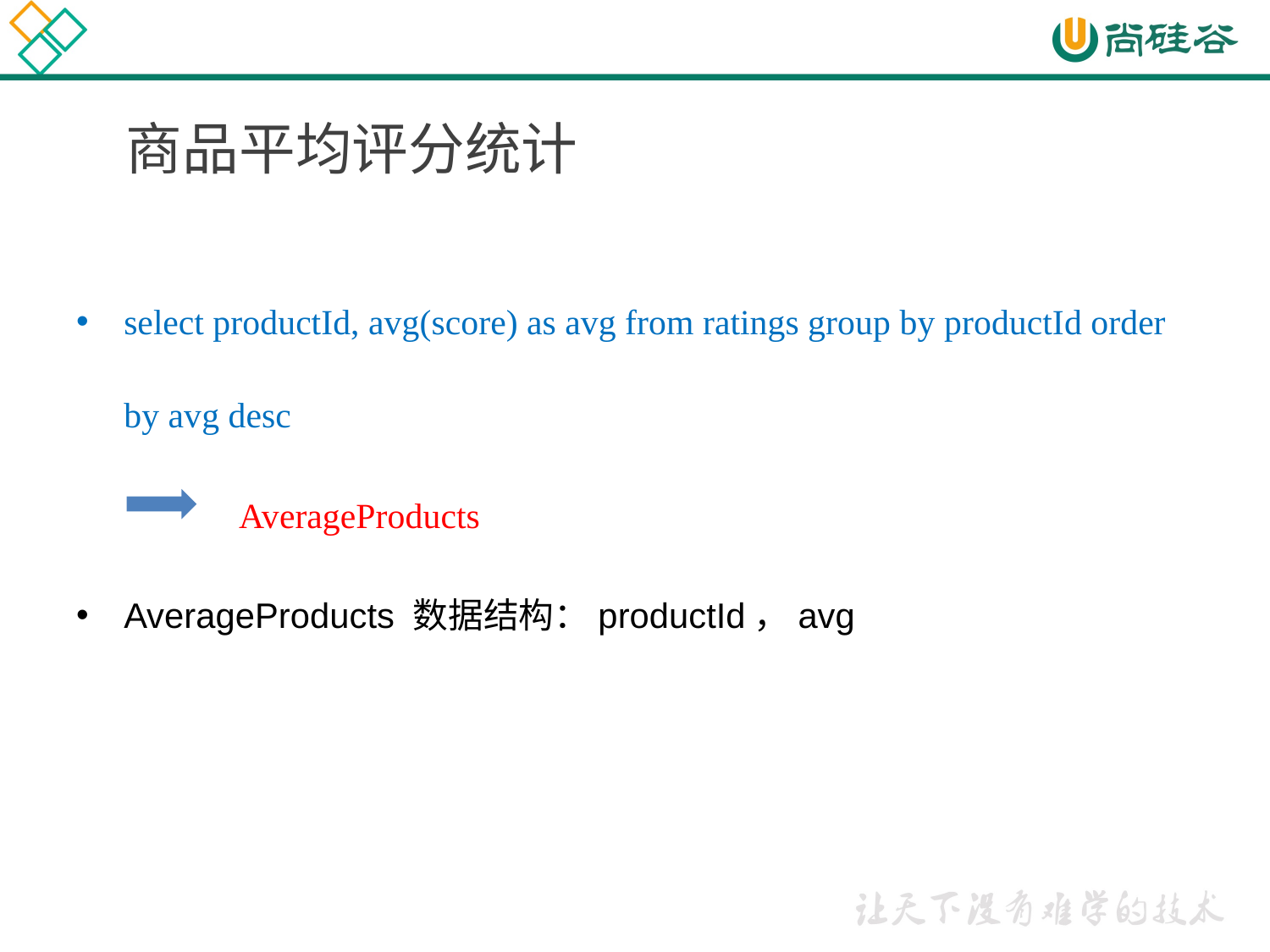

# 商品平均评分统计
select productId, avg(score) as avg from ratings group by productId order by avg desc
	    AverageProducts
AverageProducts 数据结构：productId，avg